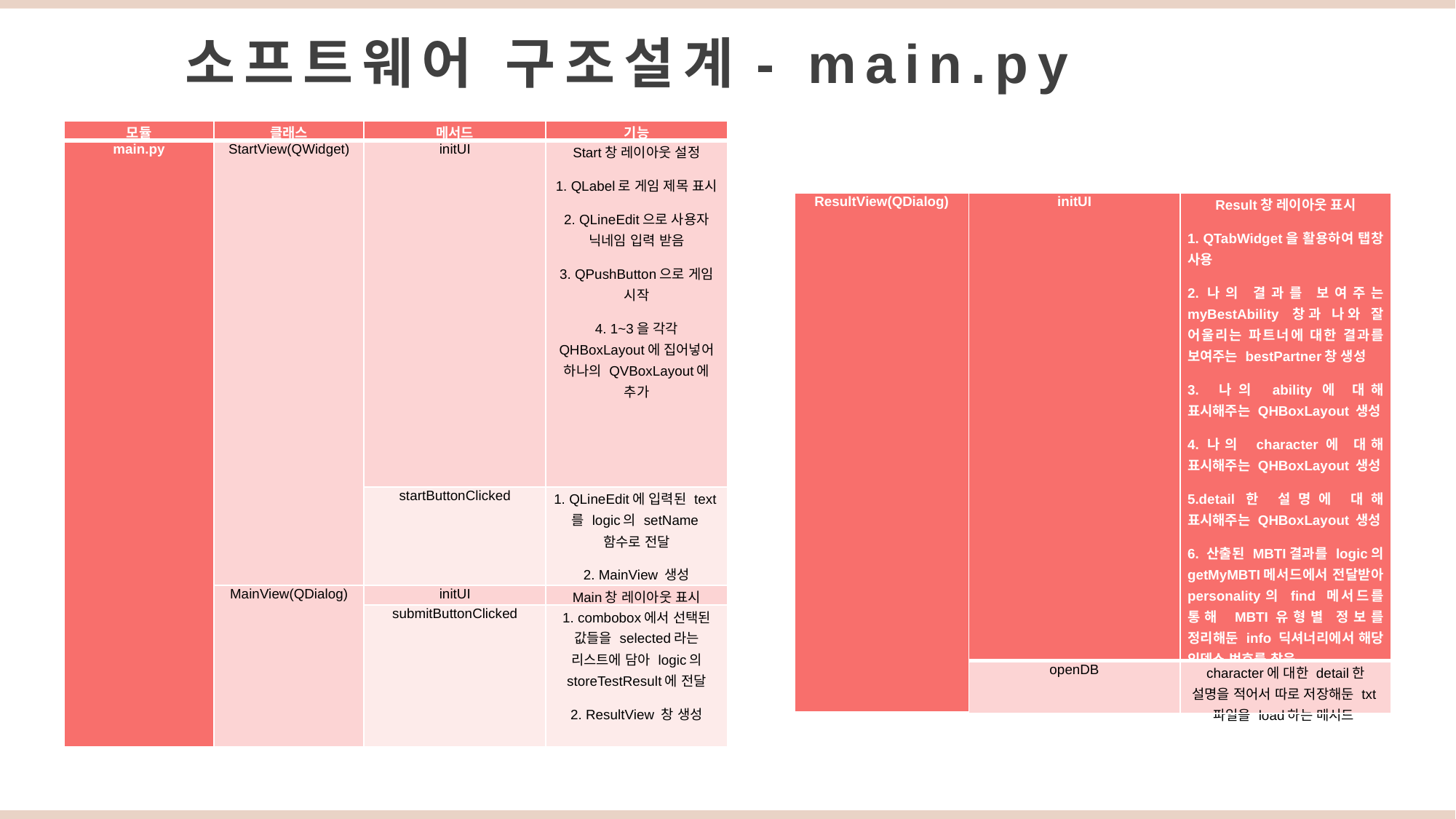

소프트웨어 구조설계- main.py
| 모듈 | 클래스 | 메서드 | 기능 |
| --- | --- | --- | --- |
| main.py | StartView(QWidget) | initUI | Start창 레이아웃 설정 1. QLabel로 게임 제목 표시 2. QLineEdit으로 사용자 닉네임 입력 받음 3. QPushButton으로 게임 시작 4. 1~3을 각각 QHBoxLayout에 집어넣어 하나의 QVBoxLayout에 추가 |
|  |  | startButtonClicked | 1. QLineEdit에 입력된 text를 logic의 setName함수로 전달 2. MainView 생성 |
|  | MainView(QDialog) | initUI | Main창 레이아웃 표시 |
|  |  | submitButtonClicked | 1. combobox에서 선택된 값들을 selected라는 리스트에 담아 logic의 storeTestResult에 전달 2. ResultView 창 생성 |
| ResultView(QDialog) | initUI | Result창 레이아웃 표시 1. QTabWidget을 활용하여 탭창 사용 2.나의 결과를 보여주는 myBestAbility 창과 나와 잘 어울리는 파트너에 대한 결과를 보여주는 bestPartner창 생성 3. 나의 ability에 대해 표시해주는 QHBoxLayout 생성 4.나의 character에 대해 표시해주는 QHBoxLayout 생성 5.detail한 설명에 대해 표시해주는 QHBoxLayout 생성 6. 산출된 MBTI결과를 logic의 getMyMBTI메서드에서 전달받아 personality의 find 메서드를 통해 MBTI유형별 정보를 정리해둔 info 딕셔너리에서 해당 인덱스 번호를 찾음 7. 찾은 인덱스 번호를 사용하여 각각의 정보들을 표시 |
| --- | --- | --- |
|  | openDB | character에 대한 detail한 설명을 적어서 따로 저장해둔 txt파일을 load하는 메서드 |